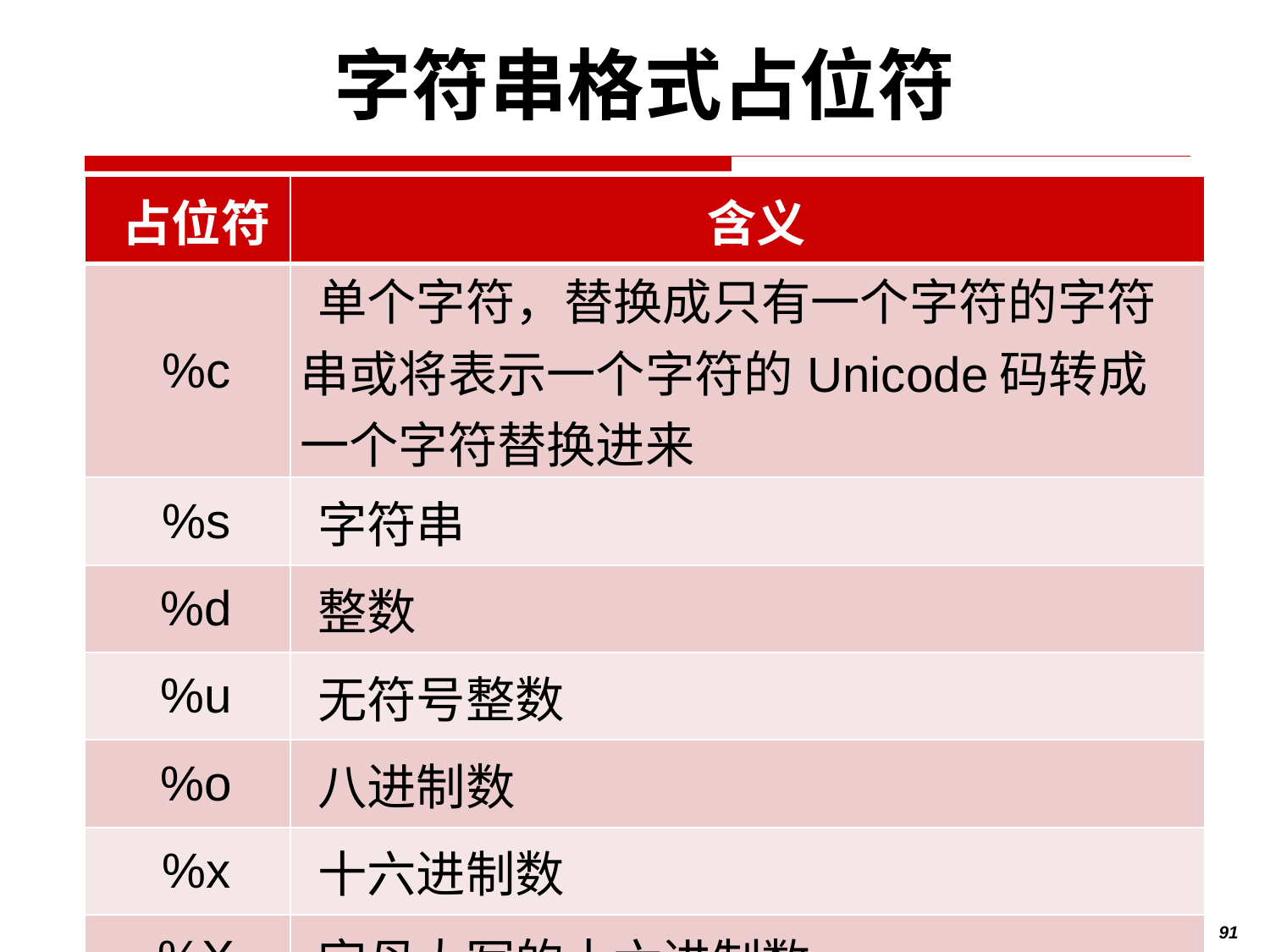

# 字符串格式占位符
| 占位符 | 含义 |
| --- | --- |
| %c | 单个字符，替换成只有一个字符的字符串或将表示一个字符的Unicode码转成 一个字符替换进来 |
| %s | 字符串 |
| %d | 整数 |
| %u | 无符号整数 |
| %o | 八进制数 |
| %x | 十六进制数 |
| %X | 字母大写的十六进制数 |
91